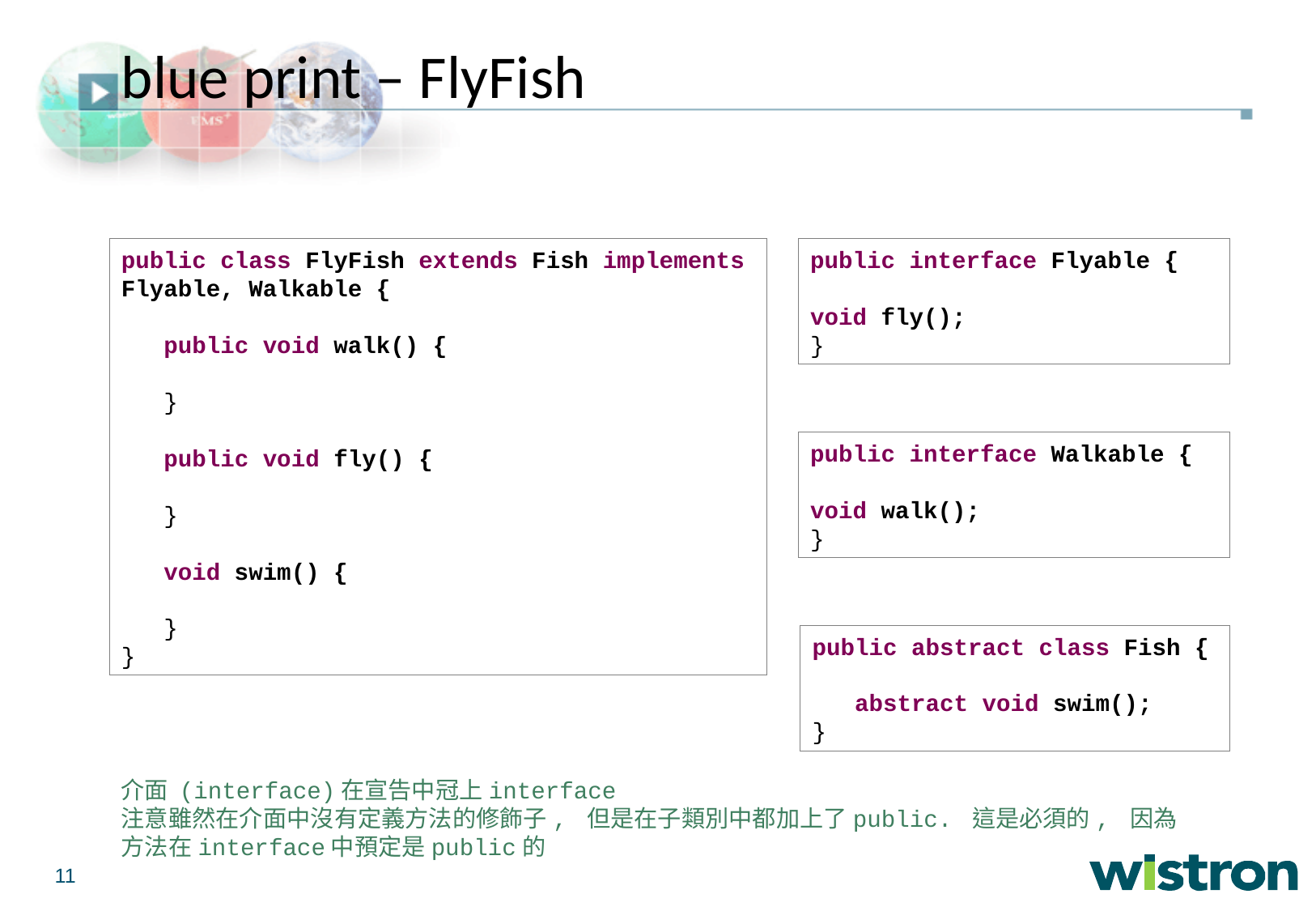

blue print – FlyFish
public interface Flyable {

void fly();
}
public class FlyFish extends Fish implements Flyable, Walkable {

   public void walk() {

   }

   public void fly() {

   }

   void swim() {

   }
}
public interface Walkable {

void walk();
}
public abstract class Fish {

   abstract void swim();
}
介面 (interface)在宣告中冠上interface
注意雖然在介面中沒有定義方法的修飾子, 但是在子類別中都加上了public. 這是必須的, 因為方法在interface中預定是public的